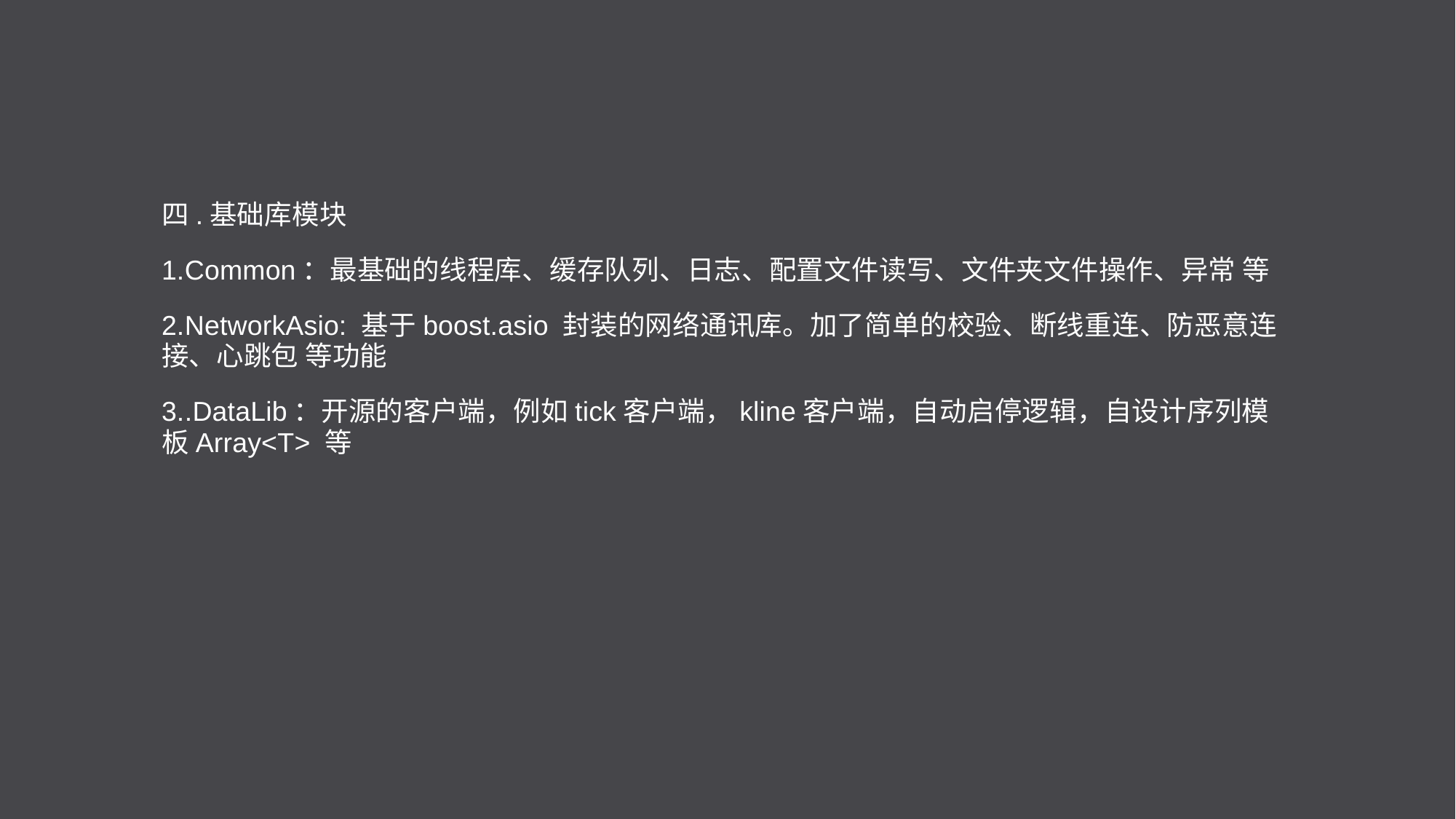

#
四.基础库模块
1.Common：最基础的线程库、缓存队列、日志、配置文件读写、文件夹文件操作、异常 等
2.NetworkAsio: 基于boost.asio 封装的网络通讯库。加了简单的校验、断线重连、防恶意连接、心跳包 等功能
3..DataLib：开源的客户端，例如tick客户端，kline客户端，自动启停逻辑，自设计序列模板Array<T> 等